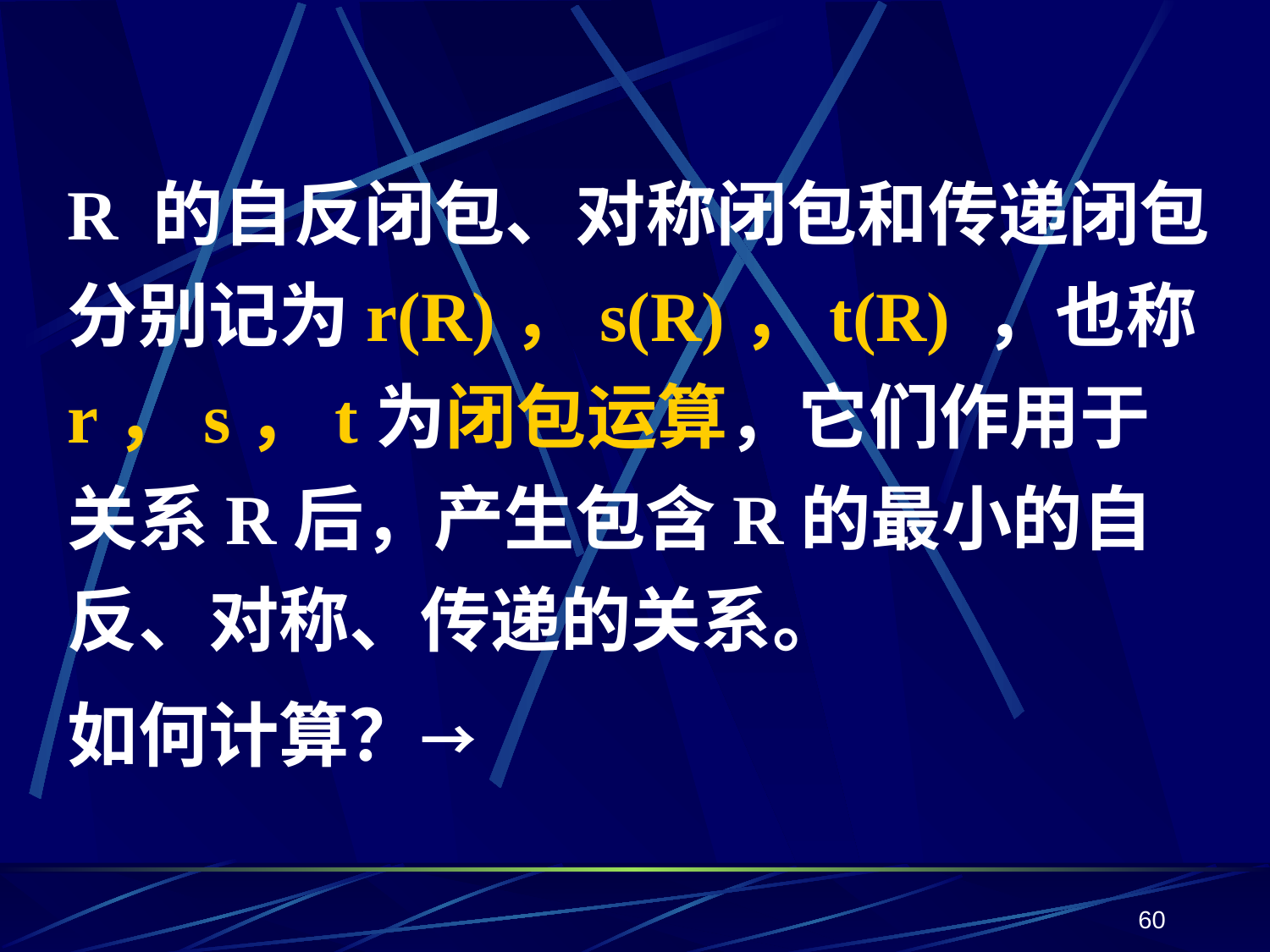

R 的自反闭包、对称闭包和传递闭包分别记为r(R)，s(R)，t(R) ，也称r，s，t为闭包运算，它们作用于关系R后，产生包含R的最小的自反、对称、传递的关系。
如何计算？→
60